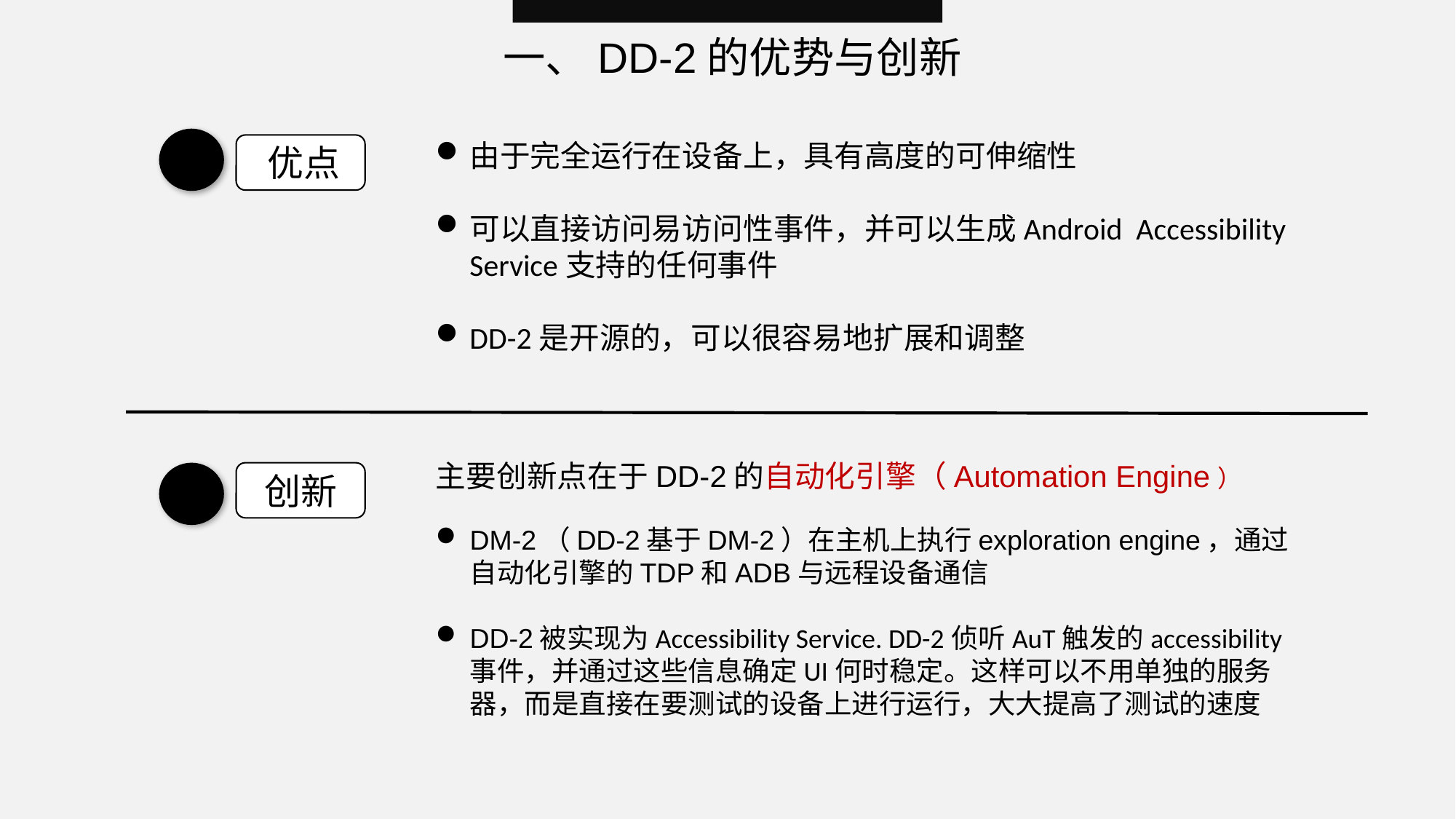

一、DD-2的优势与创新

由于完全运行在设备上，具有高度的可伸缩性

可以直接访问易访问性事件，并可以生成Android  Accessibility Service支持的任何事件

DD-2是开源的，可以很容易地扩展和调整

优点
主要创新点在于DD-2的自动化引擎（Automation Engine）

DM-2（DD-2基于DM-2）在主机上执行exploration engine，通过自动化引擎的TDP和ADB与远程设备通信

DD-2被实现为Accessibility Service. DD-2侦听AuT触发的accessibility事件，并通过这些信息确定UI何时稳定。这样可以不用单独的服务器，而是直接在要测试的设备上进行运行，大大提高了测试的速度

创新